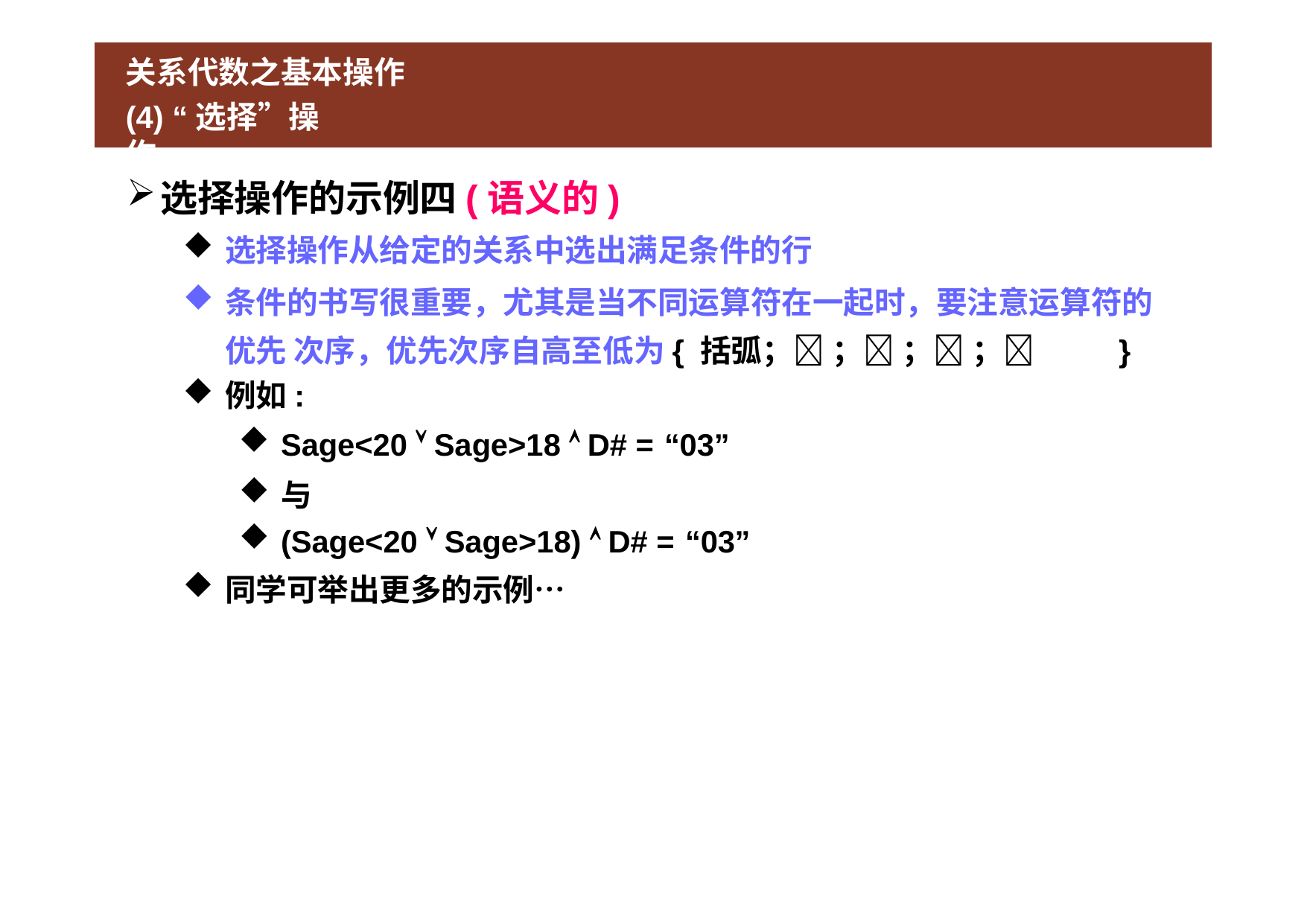

# 关系代数之基本操作
(4) “选择”操作
选择操作的示例四(语义的)
选择操作从给定的关系中选出满足条件的行
条件的书写很重要，尤其是当不同运算符在一起时，要注意运算符的优先 次序，优先次序自高至低为{ 括弧；θ ；¬ ；∧ ；∨	}
例如:
Sage<20 ∨ Sage>18 ∧ D# = “03”
与
(Sage<20 ∨ Sage>18) ∧ D# = “03”
同学可举出更多的示例…